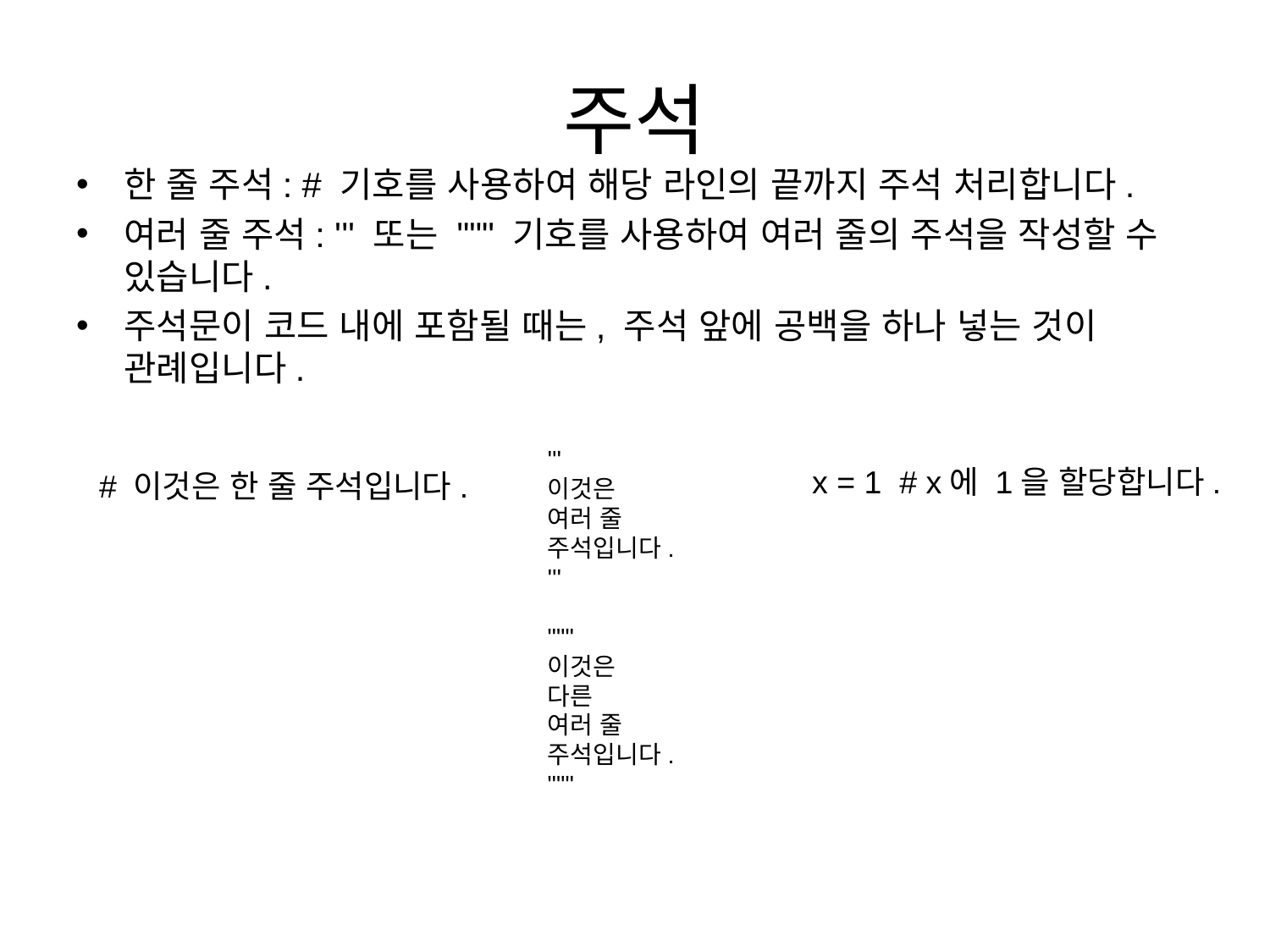

# 주석
한 줄 주석: # 기호를 사용하여 해당 라인의 끝까지 주석 처리합니다.
여러 줄 주석: ''' 또는 """ 기호를 사용하여 여러 줄의 주석을 작성할 수 있습니다.
주석문이 코드 내에 포함될 때는, 주석 앞에 공백을 하나 넣는 것이 관례입니다.

'''
이것은
여러 줄
주석입니다.
'''

"""
이것은
다른
여러 줄
주석입니다.
"""
x = 1  # x에 1을 할당합니다.
# 이것은 한 줄 주석입니다.